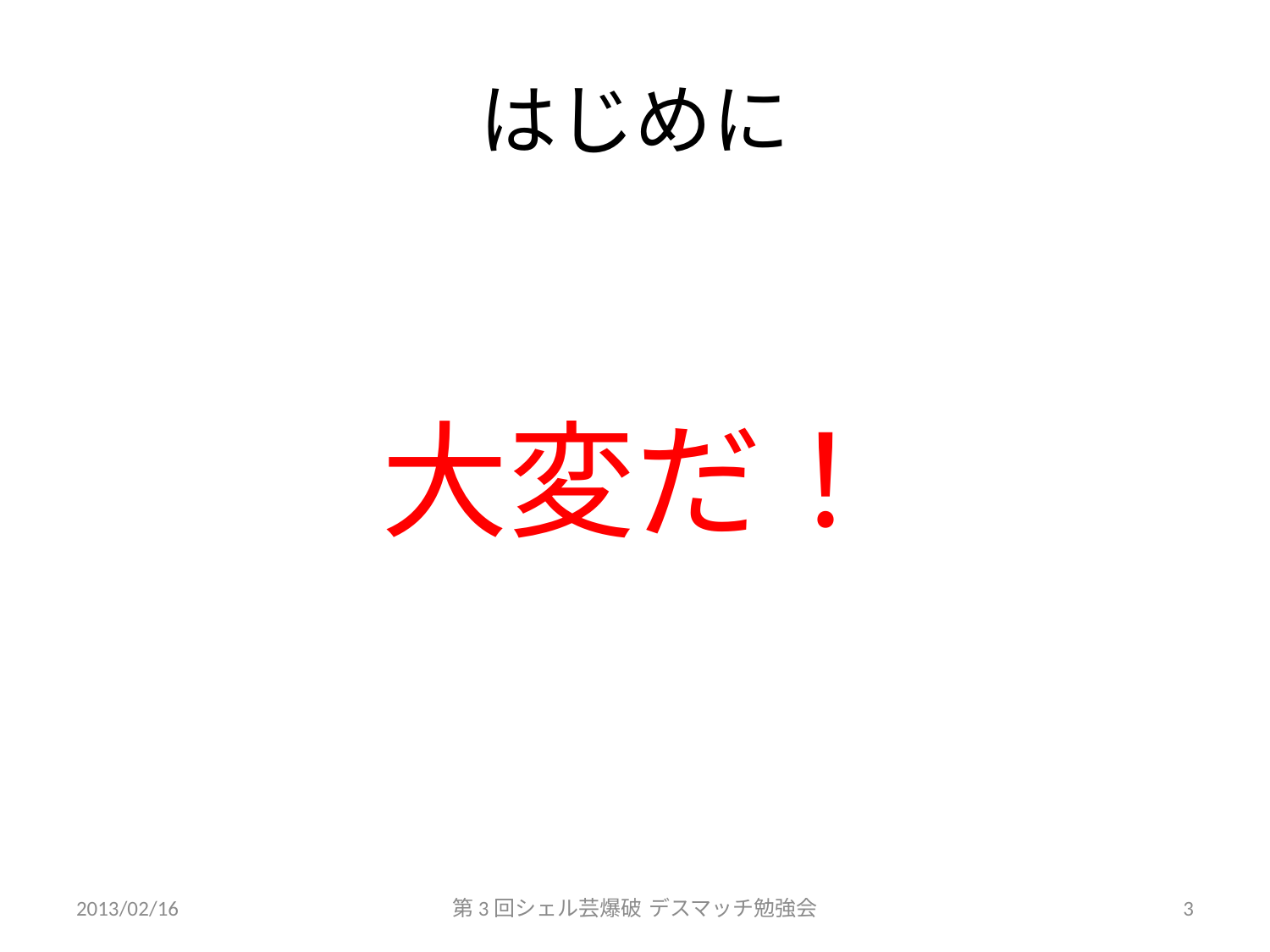

# はじめに

大変だ！
2013/02/16
第3回シェル芸爆破 デスマッチ勉強会
3